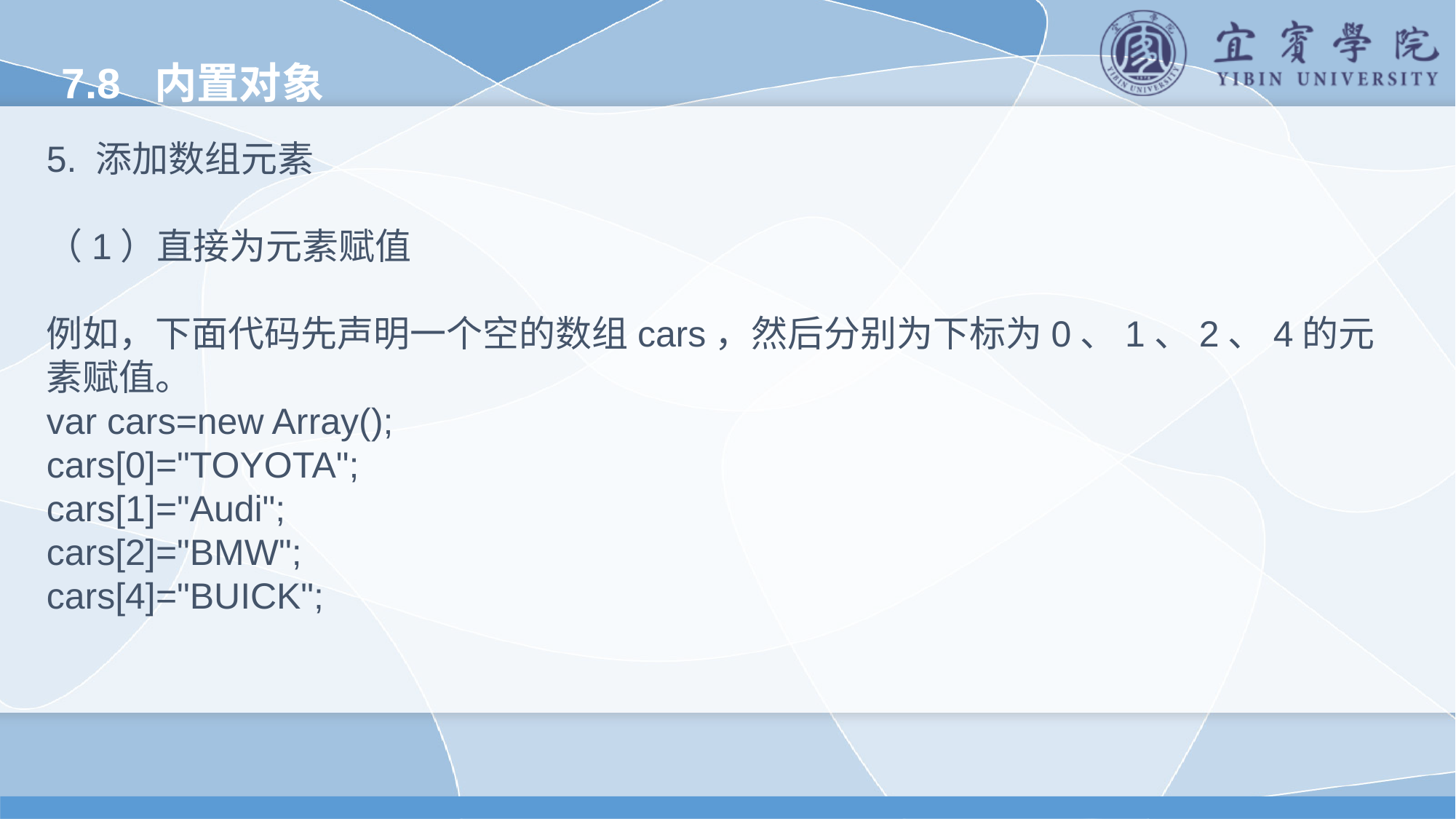

7.8  内置对象
5. 添加数组元素

（1）直接为元素赋值

例如，下面代码先声明一个空的数组cars，然后分别为下标为0、1、2、4的元素赋值。
var cars=new Array();
cars[0]="TOYOTA";
cars[1]="Audi";
cars[2]="BMW";
cars[4]="BUICK";